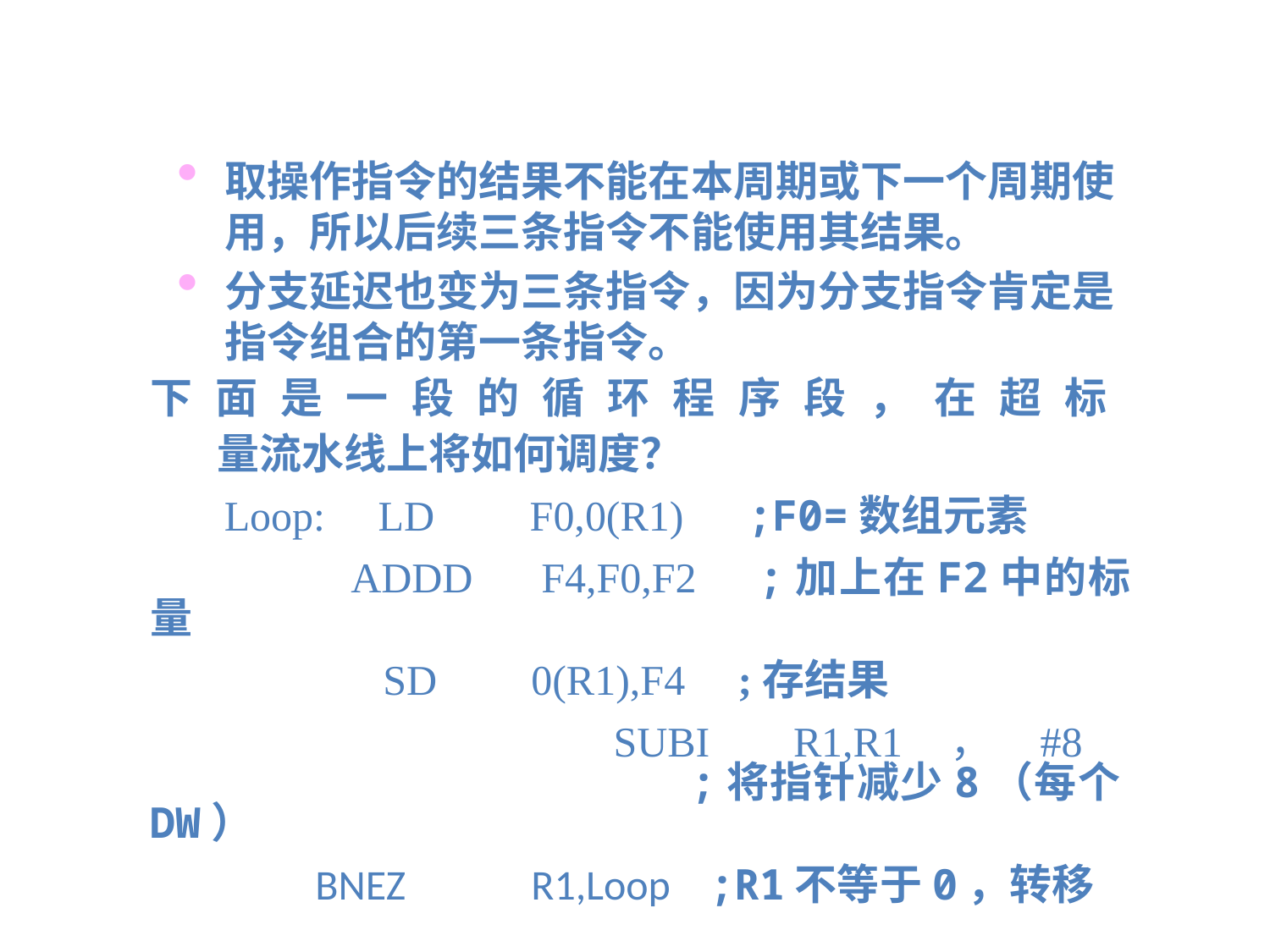

取操作指令的结果不能在本周期或下一个周期使
用，所以后续三条指令不能使用其结果。
分支延迟也变为三条指令，因为分支指令肯定是
指令组合的第一条指令。
下面是一段的循环程序段，在超标
       量流水线上将如何调度？
       Loop:     LD         F0,0(R1)      ;F0=数组元素
	      ADDD	F4,F0,F2     ;加上在F2中的标量
	          SD	0(R1),F4     ;存结果
	       SUBI	R1,R1，#8
                                              ;将指针减少8（每个DW）
	    BNEZ	R1,Loop    ;R1不等于0，转移